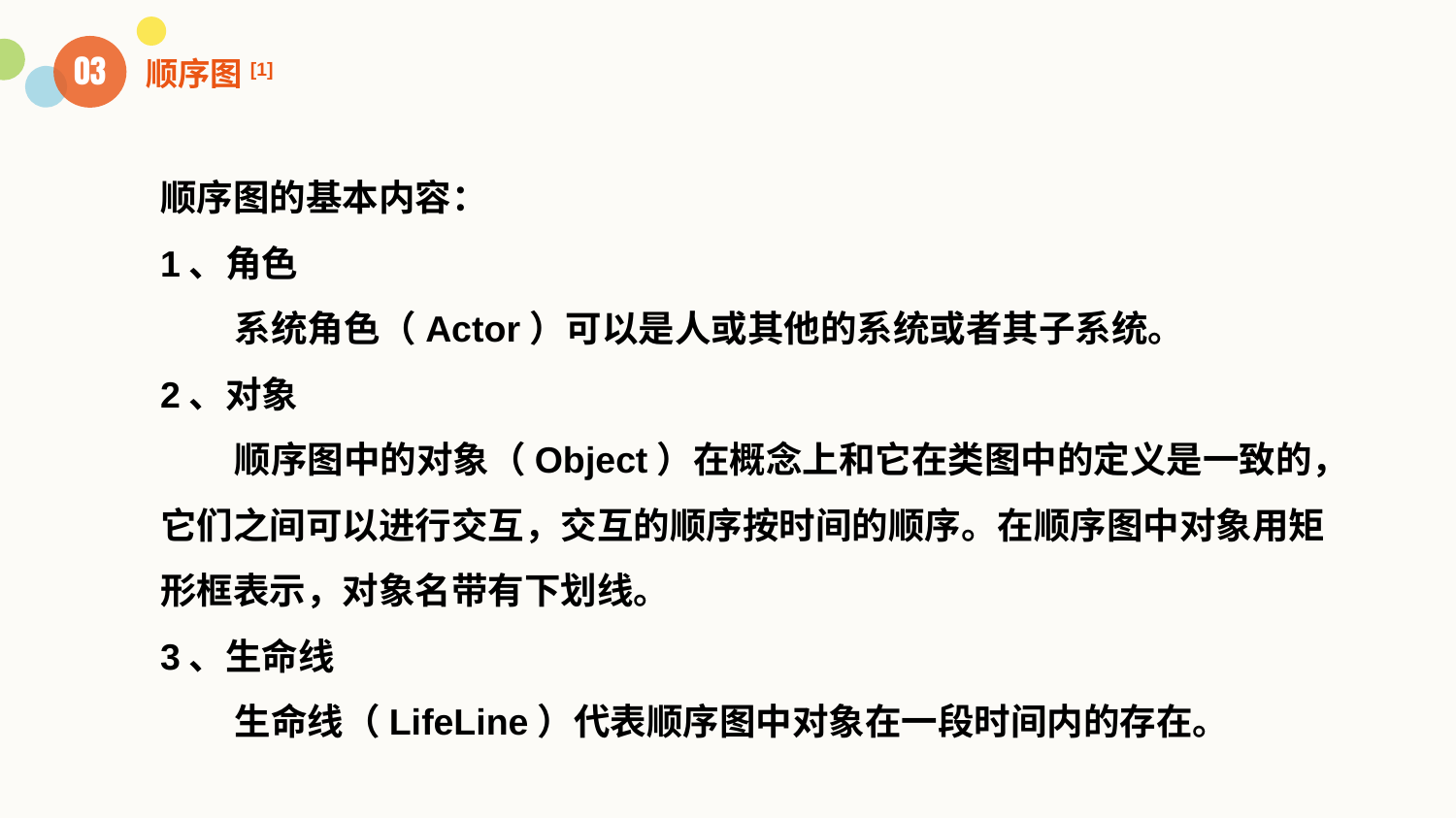

03
顺序图[1]

顺序图的基本内容：
1、角色
        系统角色（Actor）可以是人或其他的系统或者其子系统。
2、对象
        顺序图中的对象（Object）在概念上和它在类图中的定义是一致的，它们之间可以进行交互，交互的顺序按时间的顺序。在顺序图中对象用矩形框表示，对象名带有下划线。
3、生命线
        生命线（LifeLine）代表顺序图中对象在一段时间内的存在。